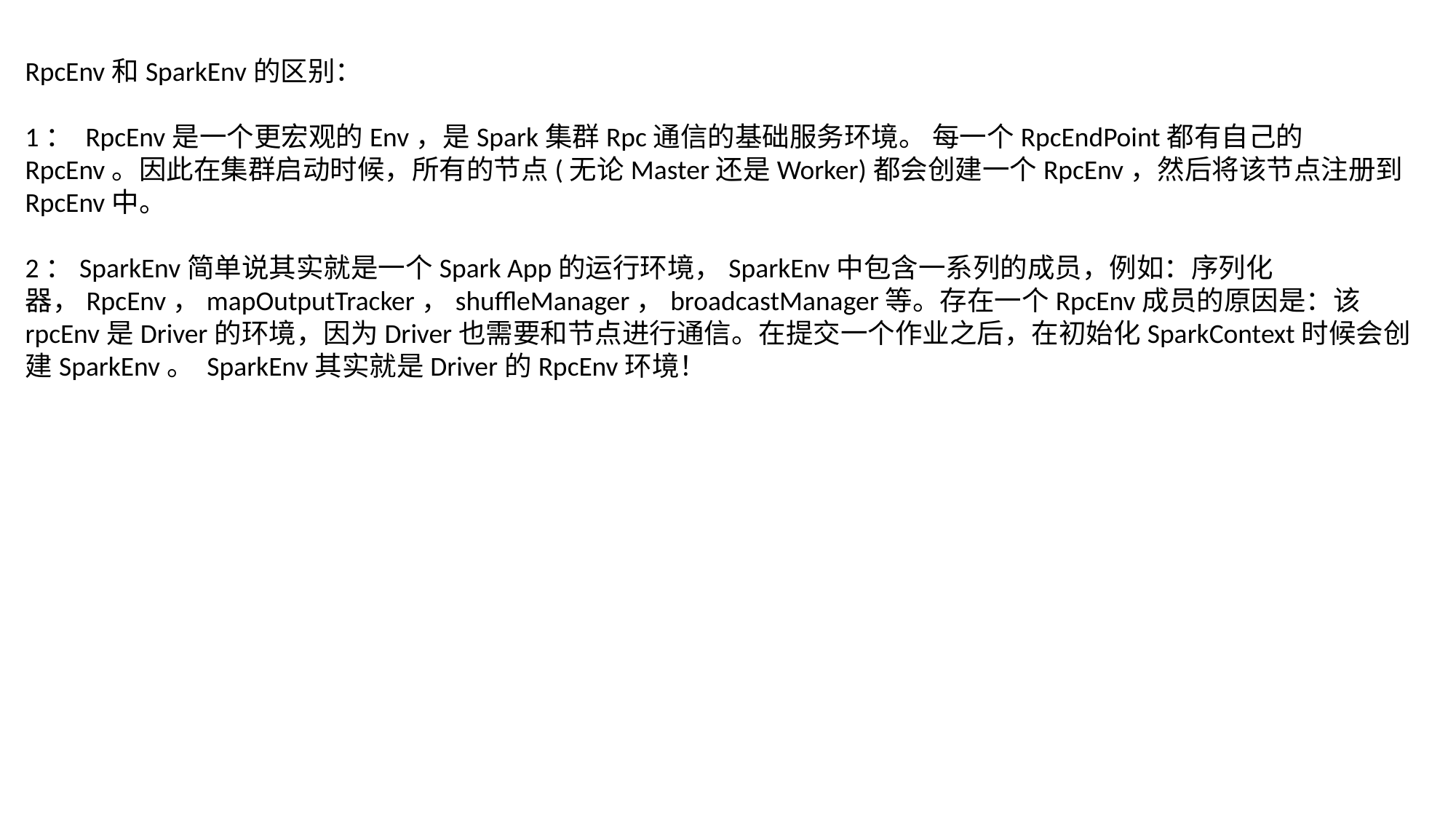

RpcEnv和SparkEnv的区别：

1： RpcEnv是一个更宏观的Env，是Spark集群Rpc通信的基础服务环境。 每一个RpcEndPoint都有自己的RpcEnv。因此在集群启动时候，所有的节点(无论Master还是Worker)都会创建一个RpcEnv，然后将该节点注册到RpcEnv中。

2：SparkEnv简单说其实就是一个Spark App的运行环境，SparkEnv中包含一系列的成员，例如：序列化器，RpcEnv，mapOutputTracker，shuffleManager，broadcastManager等。存在一个RpcEnv成员的原因是：该rpcEnv是Driver的环境，因为Driver也需要和节点进行通信。在提交一个作业之后，在初始化SparkContext时候会创建SparkEnv。 SparkEnv其实就是Driver的RpcEnv环境！